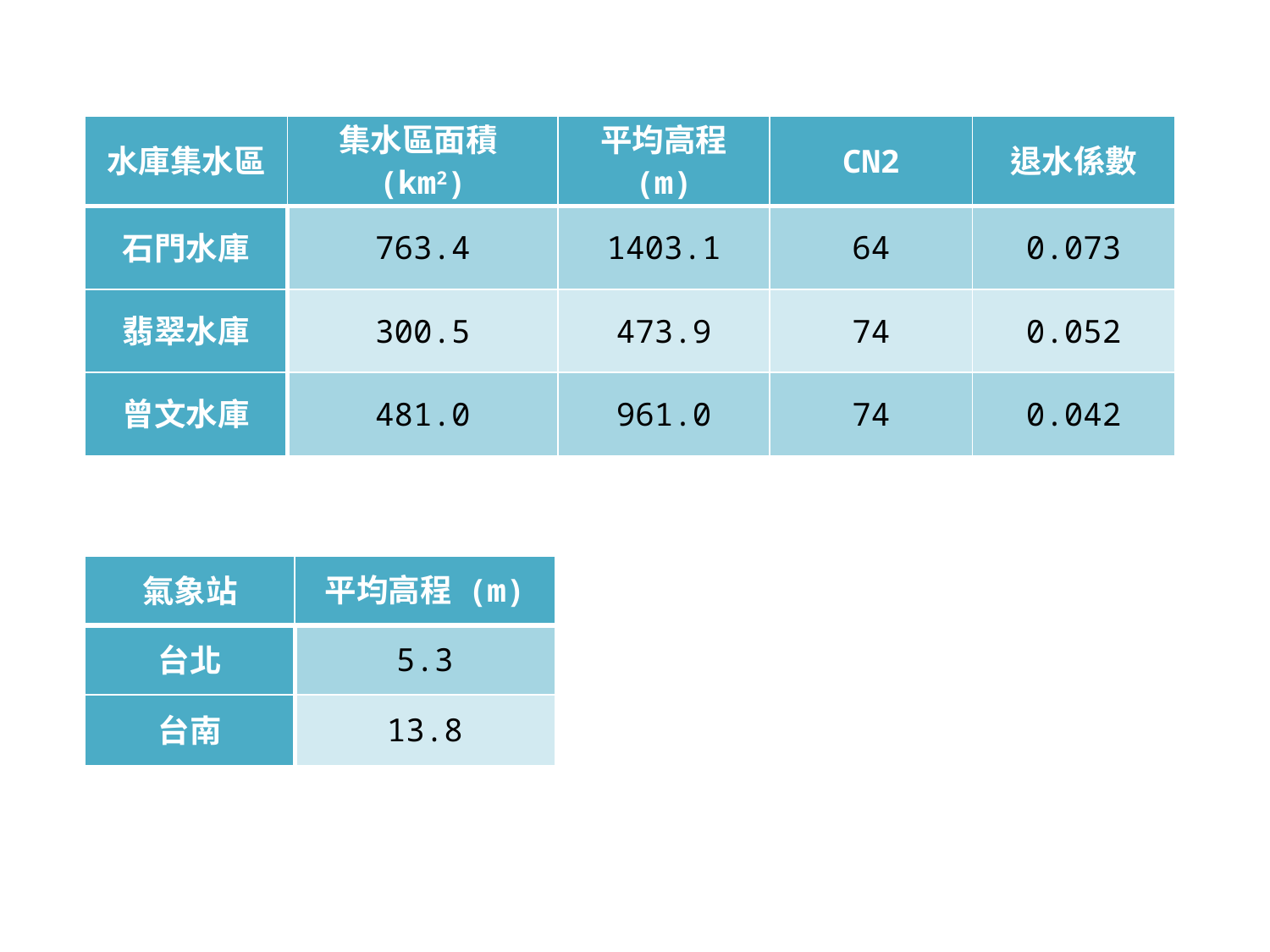

| 水庫集水區 | 集水區面積(km2) | 平均高程 (m) | CN2 | 退水係數 |
| --- | --- | --- | --- | --- |
| 石門水庫 | 763.4 | 1403.1 | 64 | 0.073 |
| 翡翠水庫 | 300.5 | 473.9 | 74 | 0.052 |
| 曾文水庫 | 481.0 | 961.0 | 74 | 0.042 |
| 氣象站 | 平均高程 (m) |
| --- | --- |
| 台北 | 5.3 |
| 台南 | 13.8 |